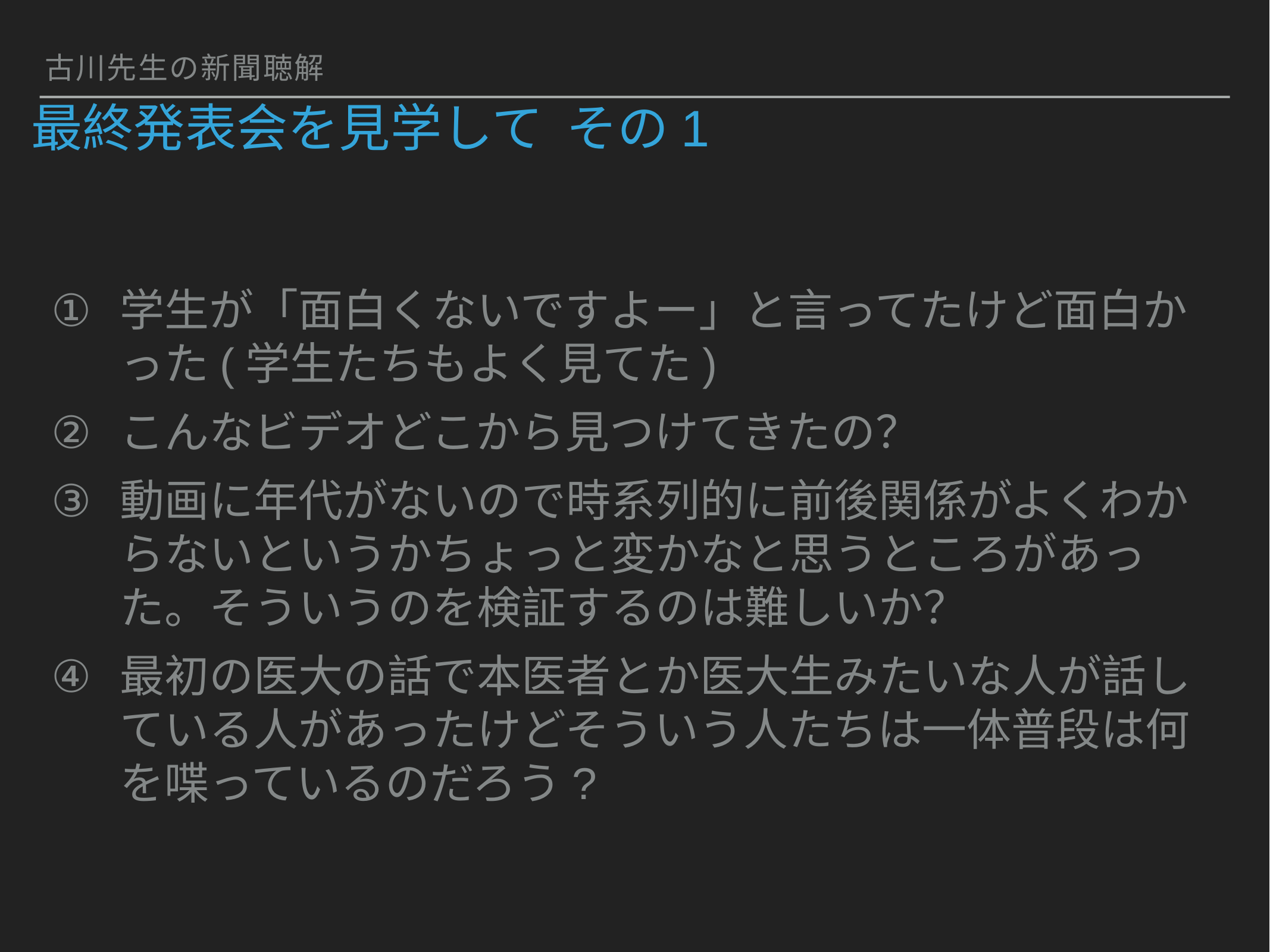

古川先生の新聞聴解
# 最終発表会を見学して  その1
学生が「面白くないですよー」と言ってたけど面白かった(学生たちもよく見てた)
こんなビデオどこから見つけてきたの？
動画に年代がないので時系列的に前後関係がよくわからないというかちょっと変かなと思うところがあった。そういうのを検証するのは難しいか？
最初の医大の話で本医者とか医大生みたいな人が話している人があったけどそういう人たちは一体普段は何を喋っているのだろう?